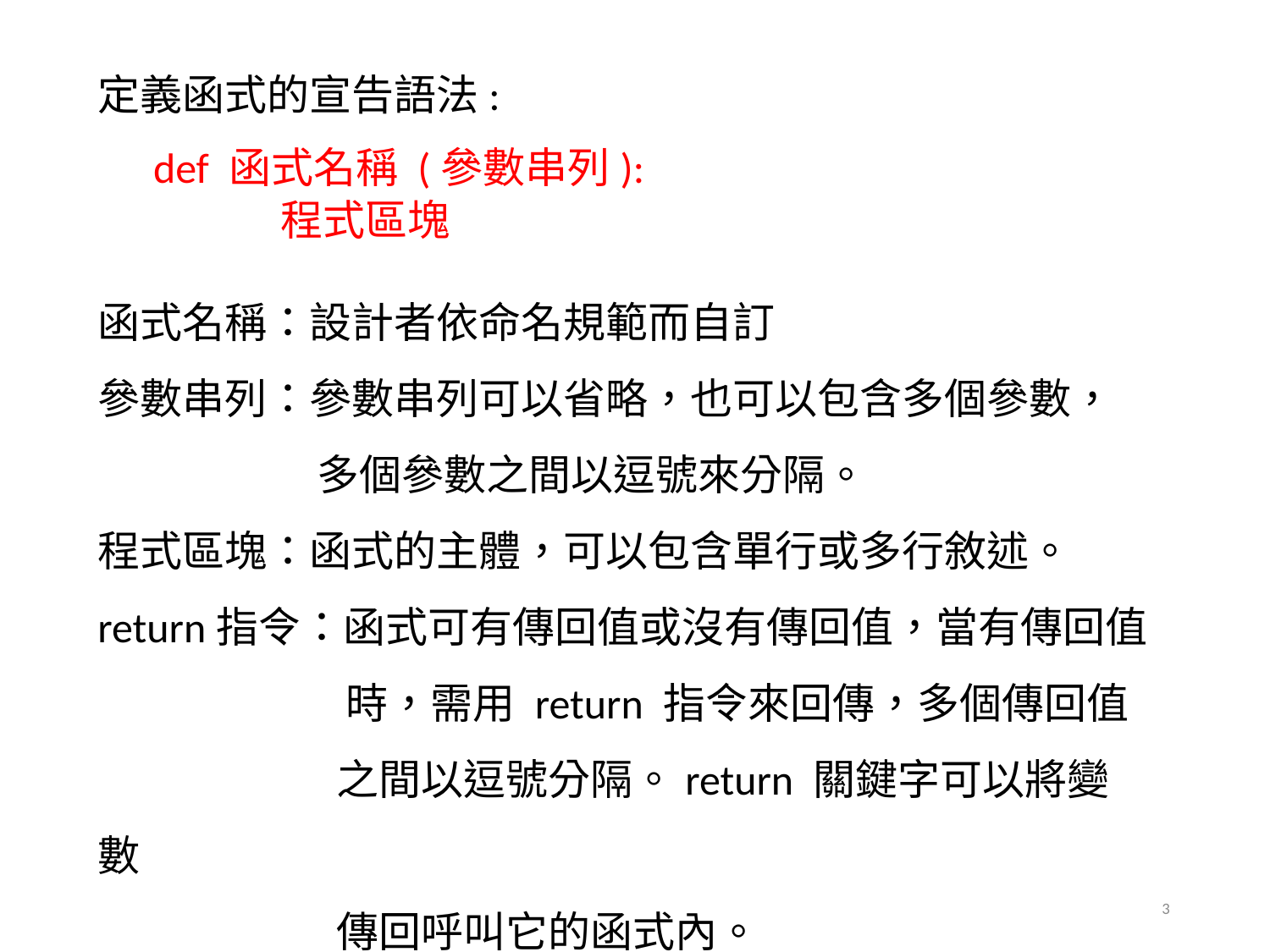

定義函式的宣告語法:

def 函式名稱 (參數串列):
	程式區塊

函式名稱：設計者依命名規範而自訂
參數串列：參數串列可以省略，也可以包含多個參數，
                      多個參數之間以逗號來分隔。
程式區塊：函式的主體，可以包含單行或多行敘述。
return指令：函式可有傳回值或沒有傳回值，當有傳回值
                         時，需用 return 指令來回傳，多個傳回值
                        之間以逗號分隔。return 關鍵字可以將變數
                        傳回呼叫它的函式內。
3